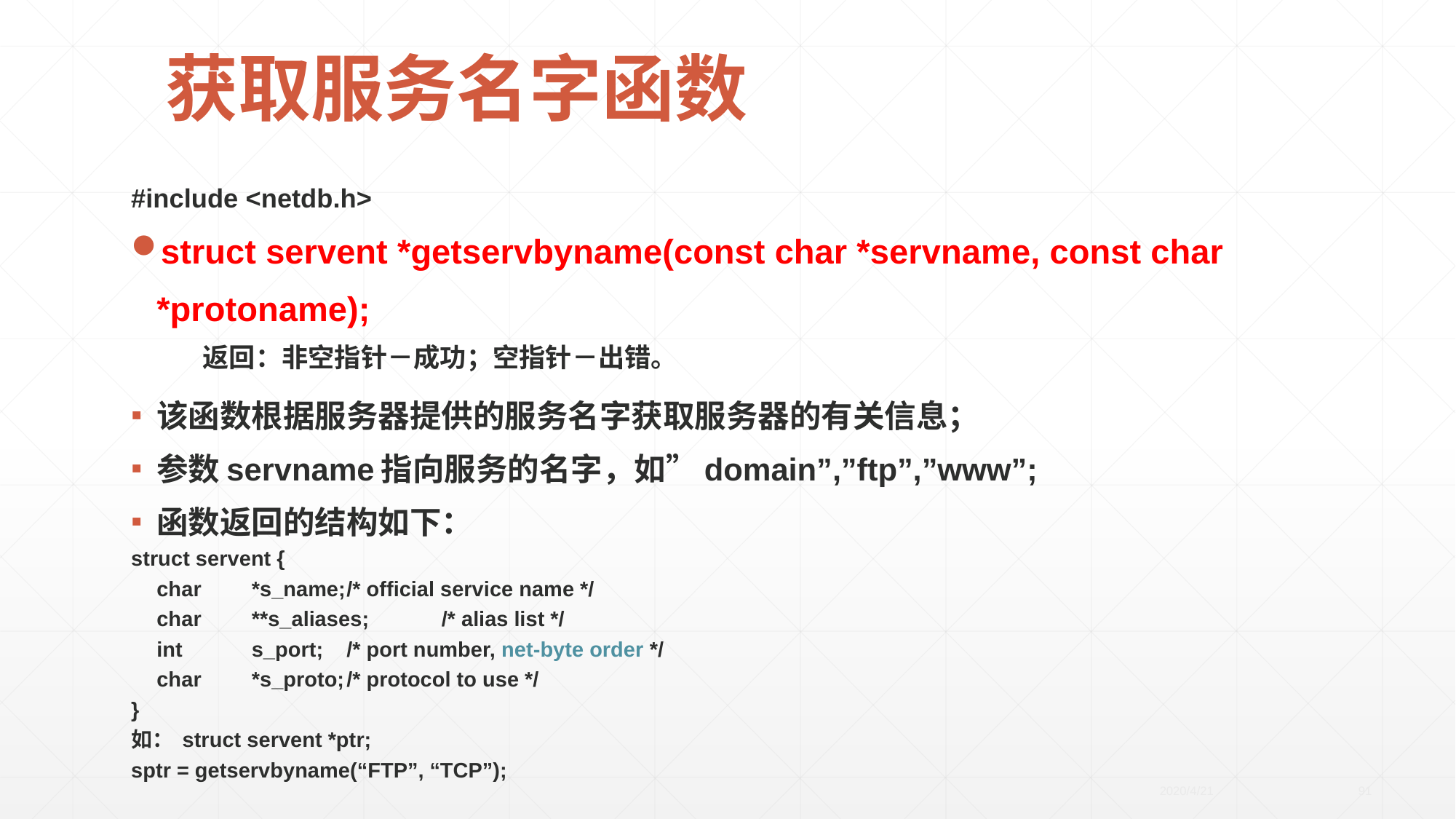

# 获取服务名字函数
#include <netdb.h>
struct servent *getservbyname(const char *servname, const char *protoname);
           返回：非空指针－成功；空指针－出错。
该函数根据服务器提供的服务名字获取服务器的有关信息；
参数servname指向服务的名字，如”domain”,”ftp”,”www”;
函数返回的结构如下：
struct servent {
	char 	*s_name;		/* official service name */
	char	**s_aliases;	/* alias list */
	int 	s_port;		/* port number, net-byte order */
	char	*s_proto;		/* protocol to use */
}
如： struct servent *ptr;
sptr = getservbyname(“FTP”, “TCP”);
2020/4/21
91